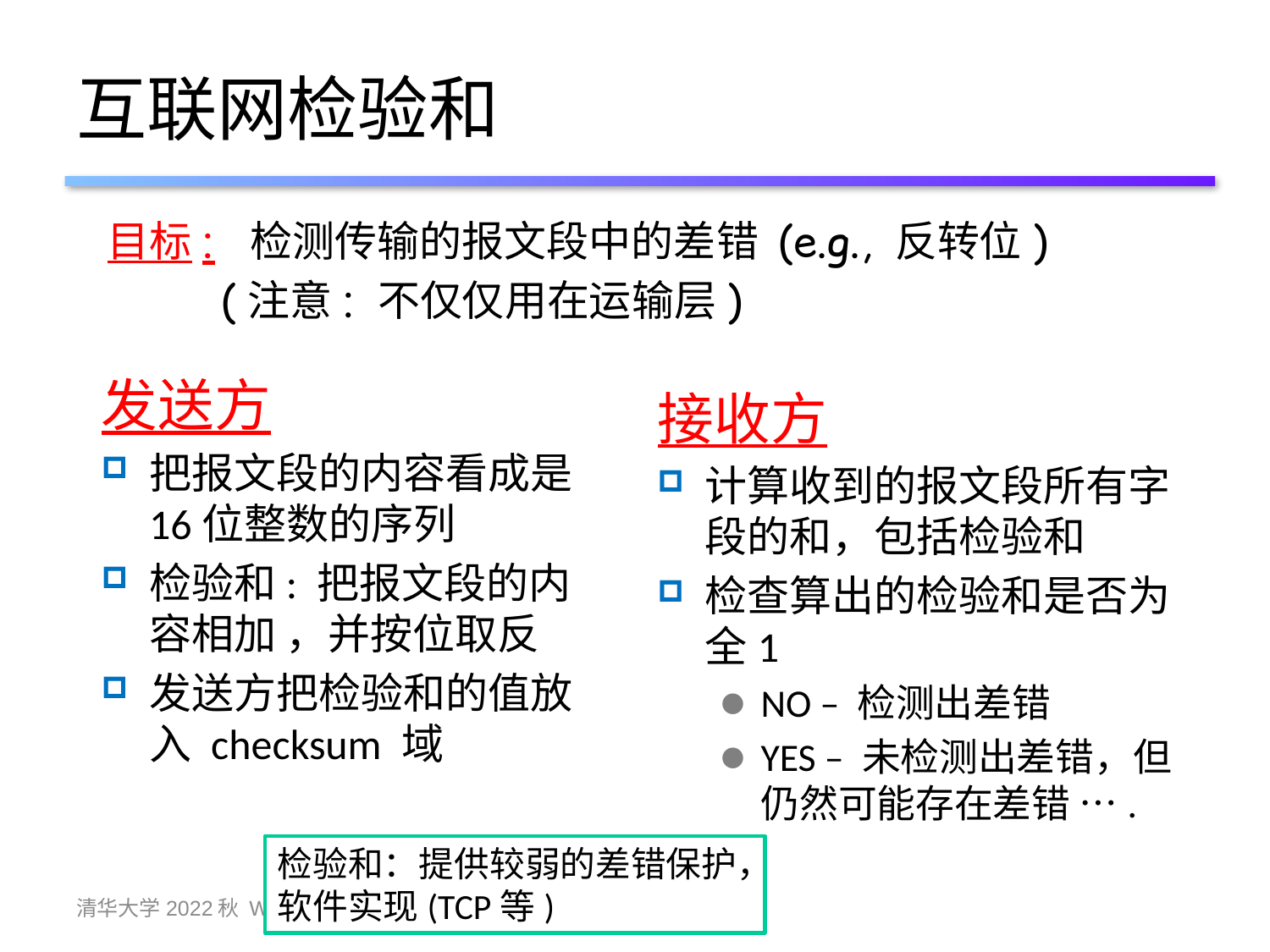

# 互联网检验和
目标:  检测传输的报文段中的差错 (e.g., 反转位)
         (注意: 不仅仅用在运输层)

发送方
把报文段的内容看成是16位整数的序列
检验和: 把报文段的内容相加 ，并按位取反
发送方把检验和的值放入 checksum 域

接收方
计算收到的报文段所有字段的和，包括检验和
检查算出的检验和是否为全1
NO – 检测出差错
YES – 未检测出差错，但仍然可能存在差错 ….

检验和：提供较弱的差错保护，软件实现(TCP等)
清华大学2022秋 W10
10